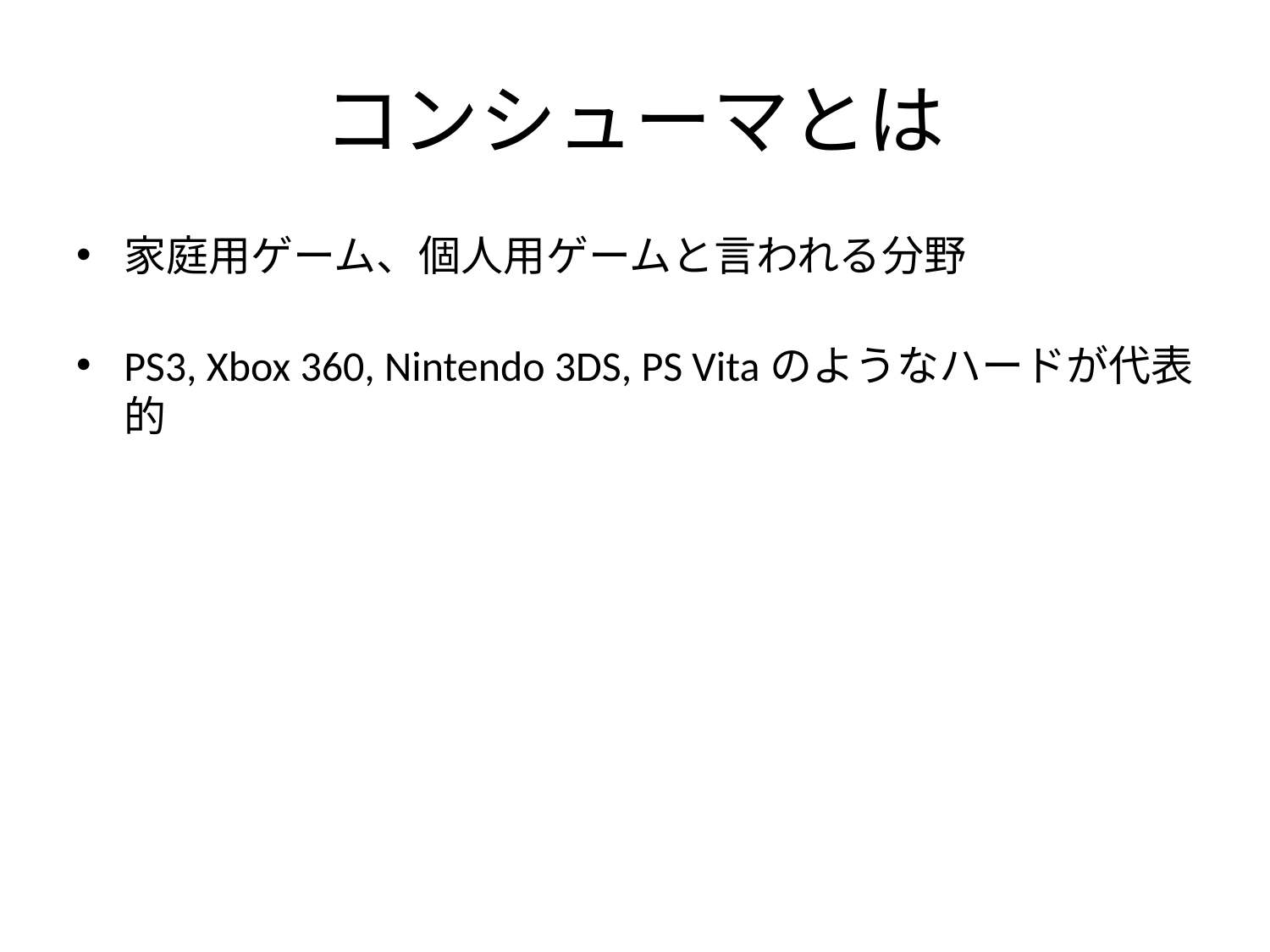

# コンシューマとは
家庭用ゲーム、個人用ゲームと言われる分野
PS3, Xbox 360, Nintendo 3DS, PS Vitaのようなハードが代表的